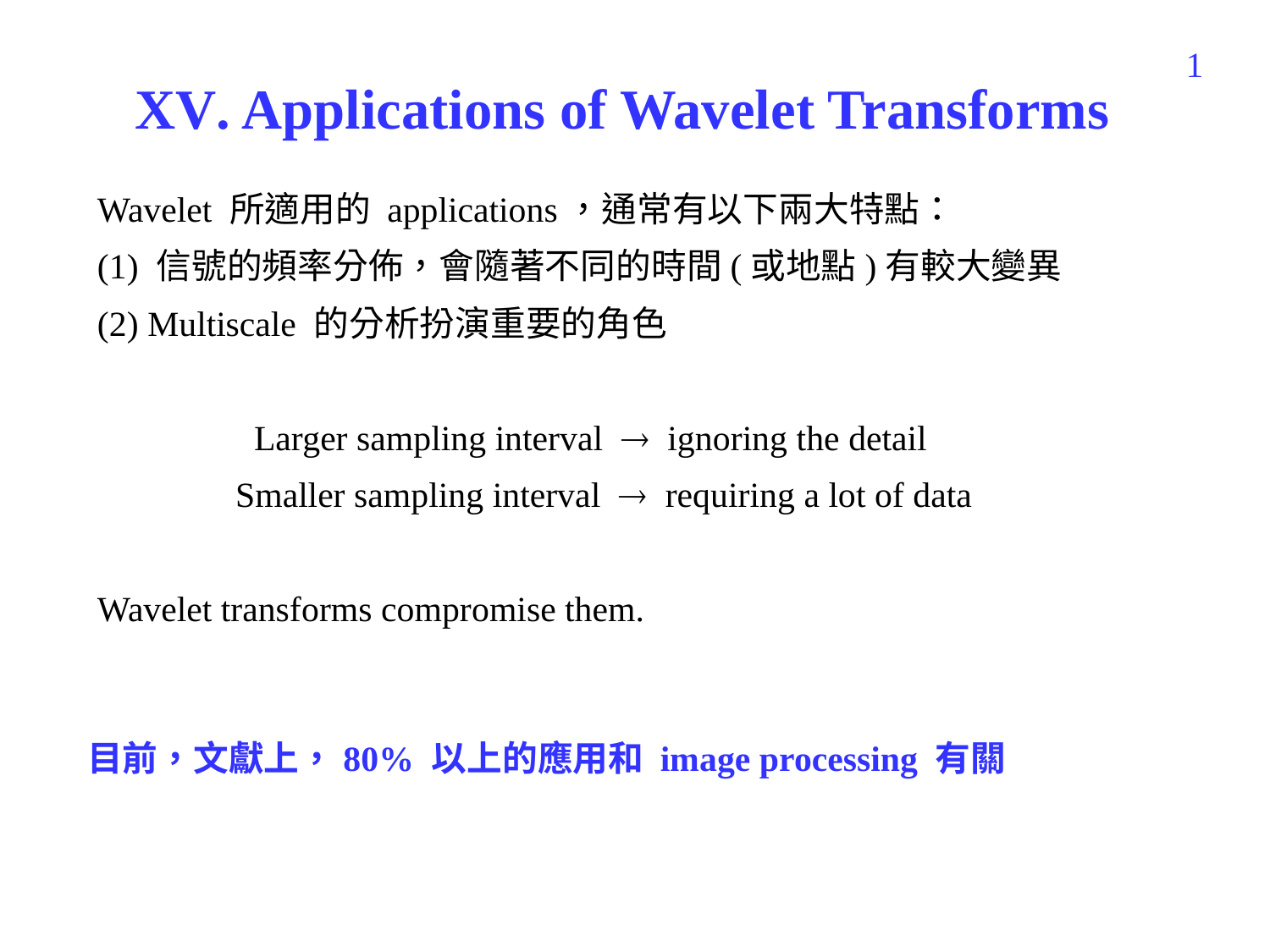

1
XV. Applications of Wavelet Transforms
Wavelet 所適用的 applications，通常有以下兩大特點：
(1) 信號的頻率分佈，會隨著不同的時間(或地點)有較大變異
(2) Multiscale 的分析扮演重要的角色

Larger sampling interval  →  ignoring the detail
   Smaller sampling interval  →  requiring a lot of data

Wavelet transforms compromise them.
目前，文獻上，80% 以上的應用和 image processing 有關